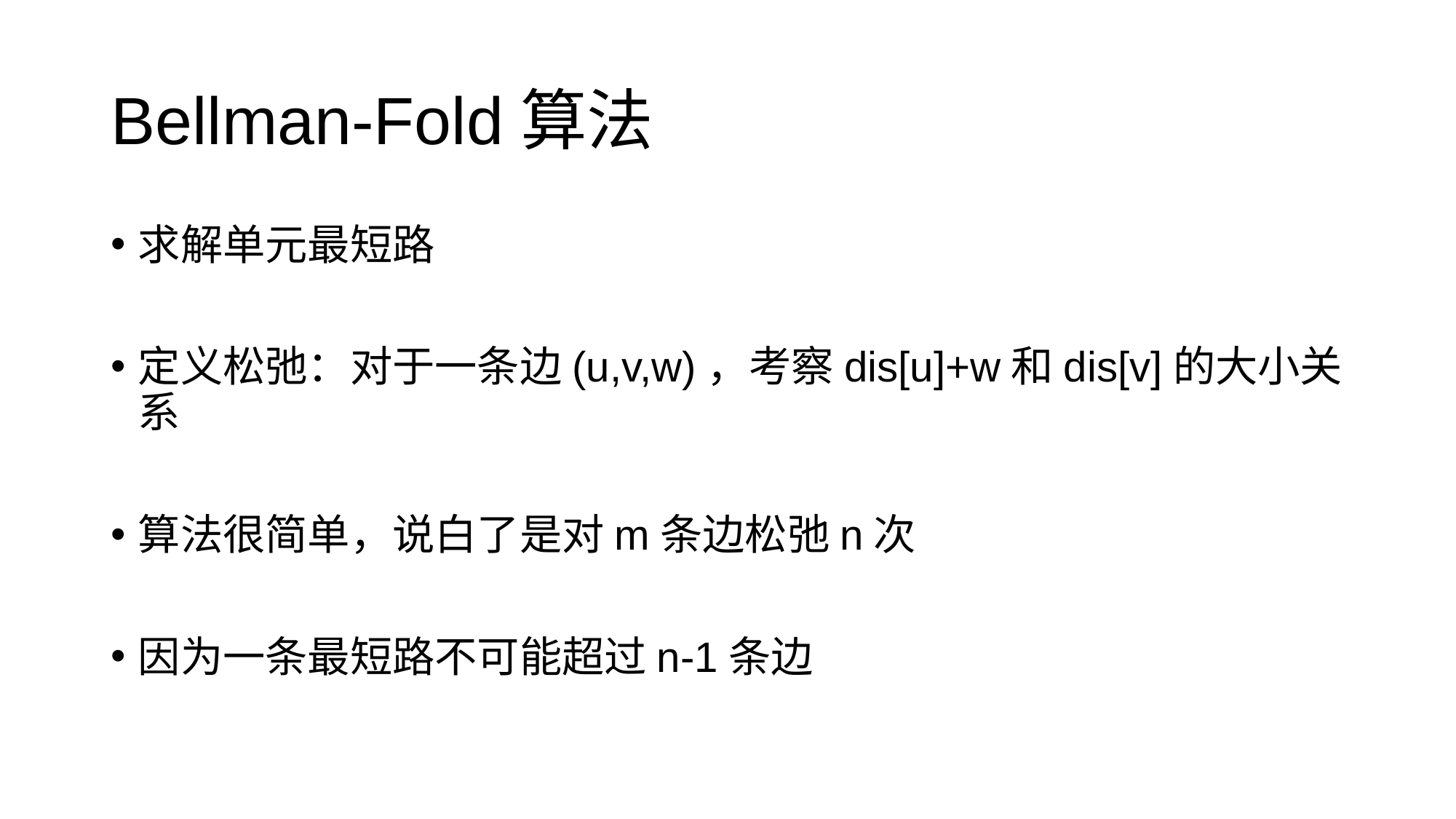

# Bellman-Fold算法
求解单元最短路

定义松弛：对于一条边(u,v,w)，考察dis[u]+w和dis[v]的大小关系

算法很简单，说白了是对m条边松弛n次

因为一条最短路不可能超过n-1条边